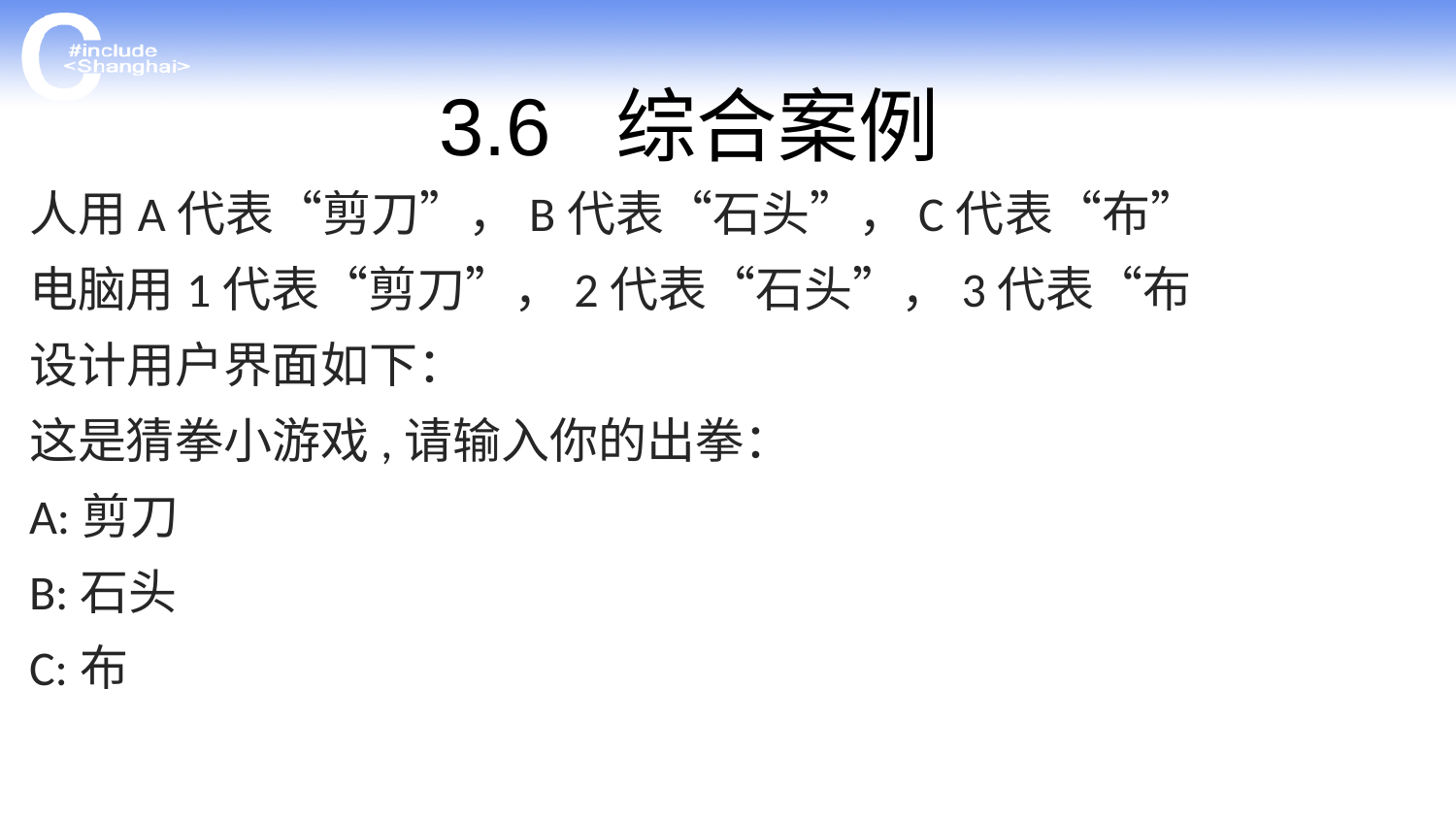

3.6  综合案例
人用A代表“剪刀”，B代表“石头”，C代表“布”
电脑用1代表“剪刀”，2代表“石头”，3代表“布
设计用户界面如下：
这是猜拳小游戏,请输入你的出拳：
A:剪刀
B:石头
C:布